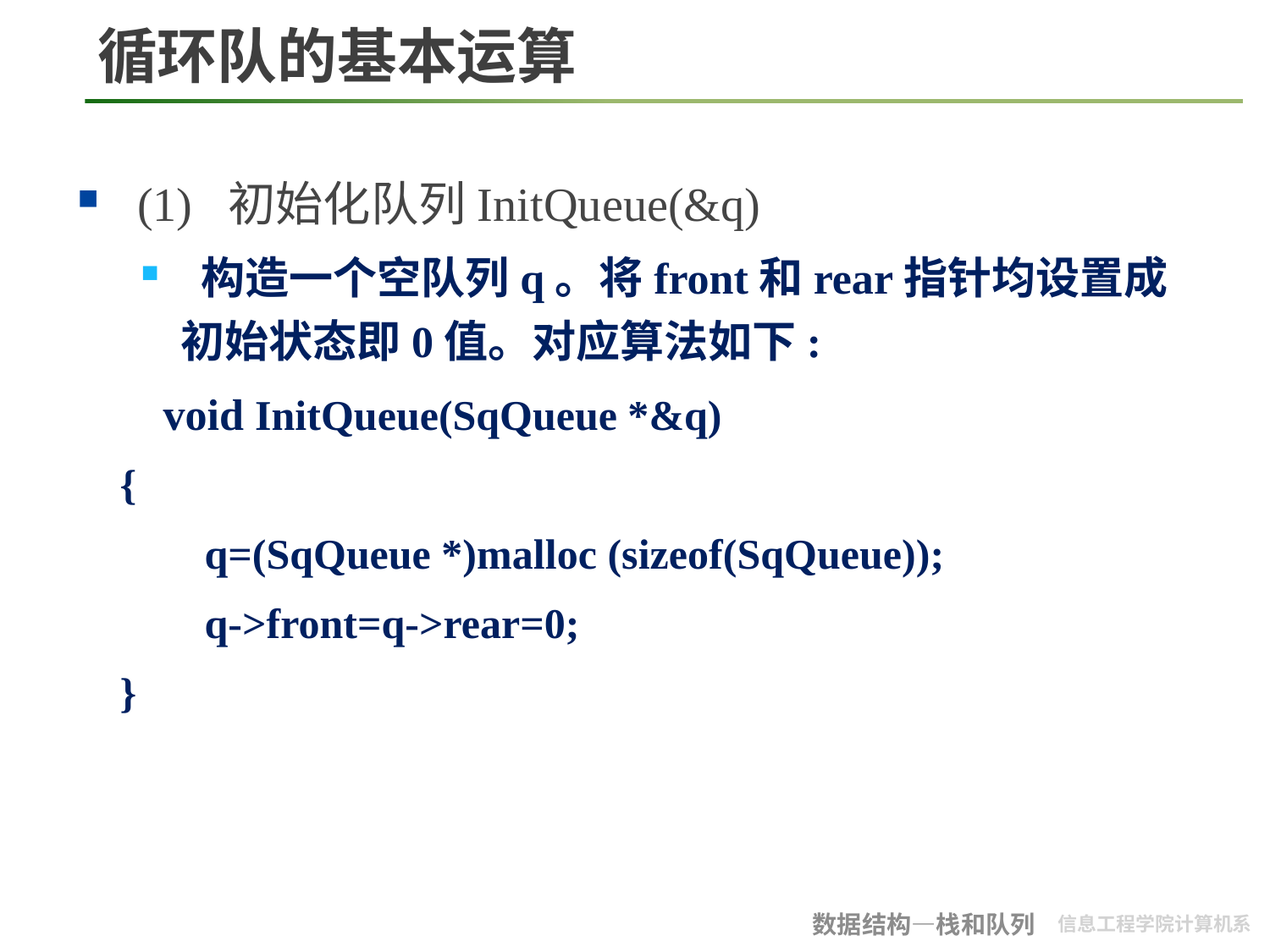

# 循环队的基本运算
 (1)  初始化队列InitQueue(&q)
 构造一个空队列q。将front和rear指针均设置成初始状态即0值。对应算法如下:
  void InitQueue(SqQueue *&q)
    {
	q=(SqQueue *)malloc (sizeof(SqQueue));
	q->front=q->rear=0;
    }